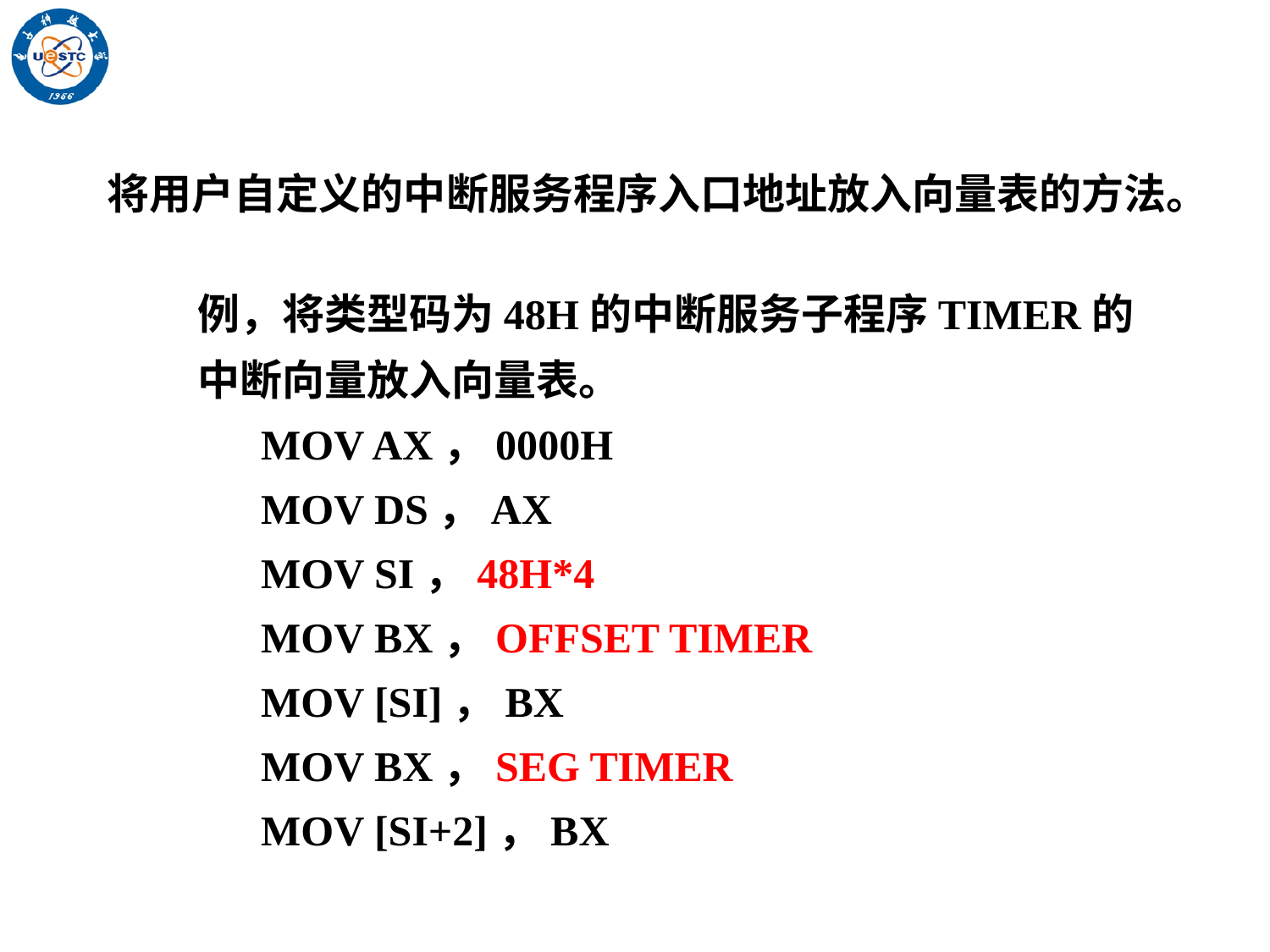

将用户自定义的中断服务程序入口地址放入向量表的方法。
例，将类型码为48H的中断服务子程序TIMER的中断向量放入向量表。
MOV AX，0000H
MOV DS，AX
MOV SI，48H*4
MOV BX，OFFSET TIMER
MOV [SI]，BX
MOV BX，SEG TIMER
MOV [SI+2]，BX